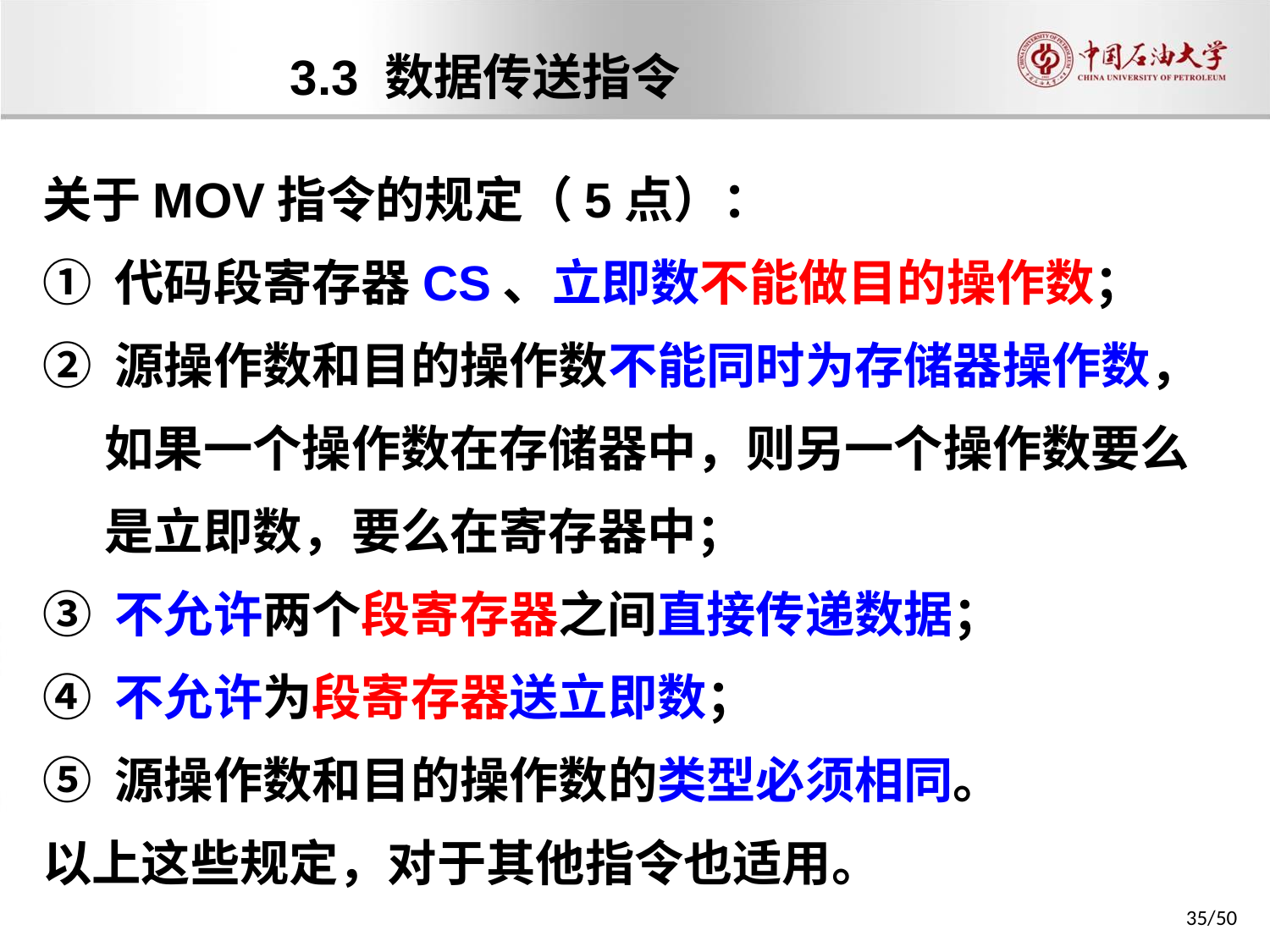

3.3 数据传送指令
关于MOV指令的规定（5点）：
① 代码段寄存器CS、立即数不能做目的操作数；
② 源操作数和目的操作数不能同时为存储器操作数，如果一个操作数在存储器中，则另一个操作数要么是立即数，要么在寄存器中；
③ 不允许两个段寄存器之间直接传递数据；
④ 不允许为段寄存器送立即数；
⑤ 源操作数和目的操作数的类型必须相同。
以上这些规定，对于其他指令也适用。
35/50